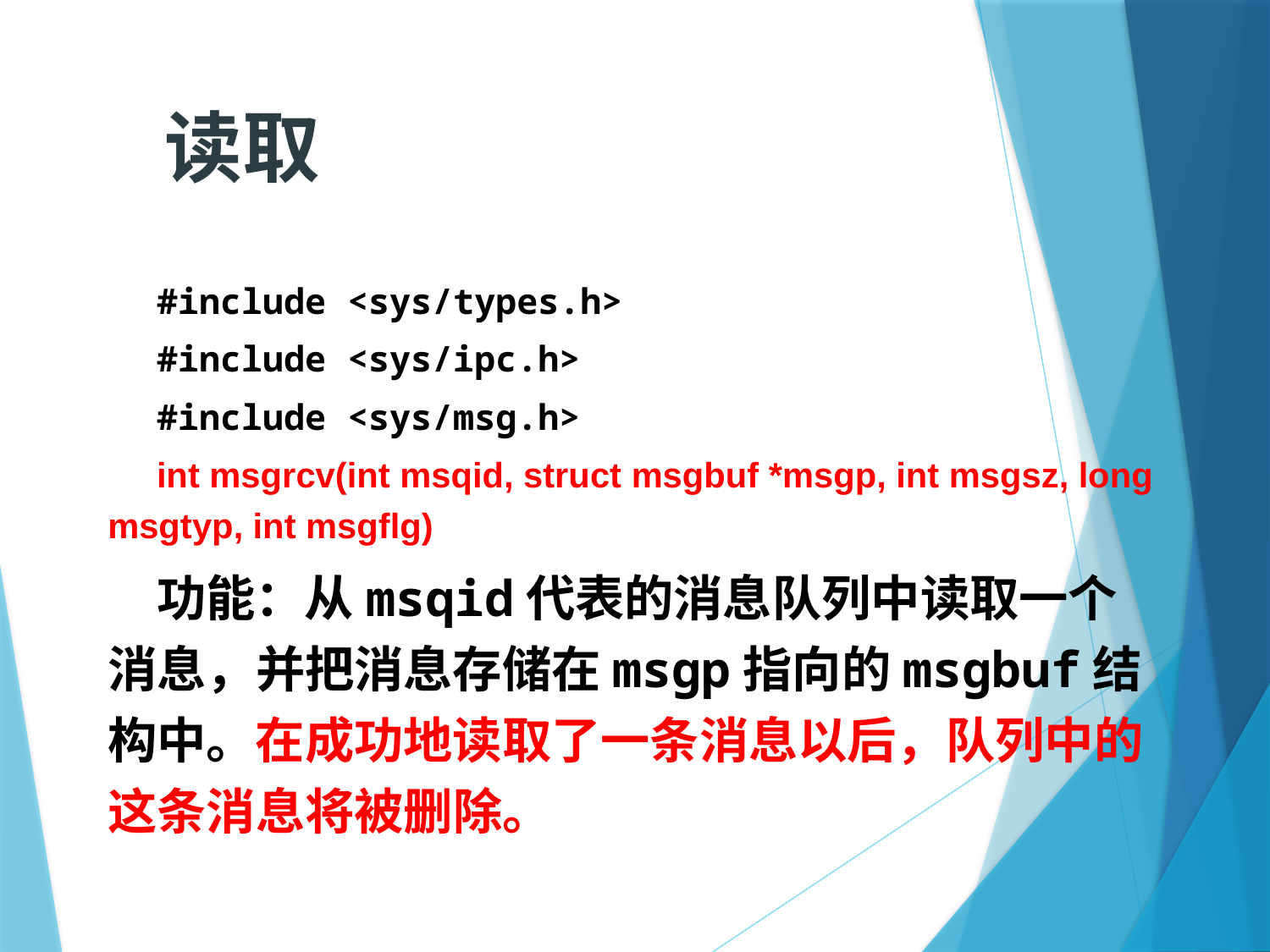

读取
#include <sys/types.h>
#include <sys/ipc.h>
#include <sys/msg.h>
int msgrcv(int msqid, struct msgbuf *msgp, int msgsz, long msgtyp, int msgflg)
功能：从msqid代表的消息队列中读取一个消息，并把消息存储在msgp指向的msgbuf结构中。在成功地读取了一条消息以后，队列中的这条消息将被删除。